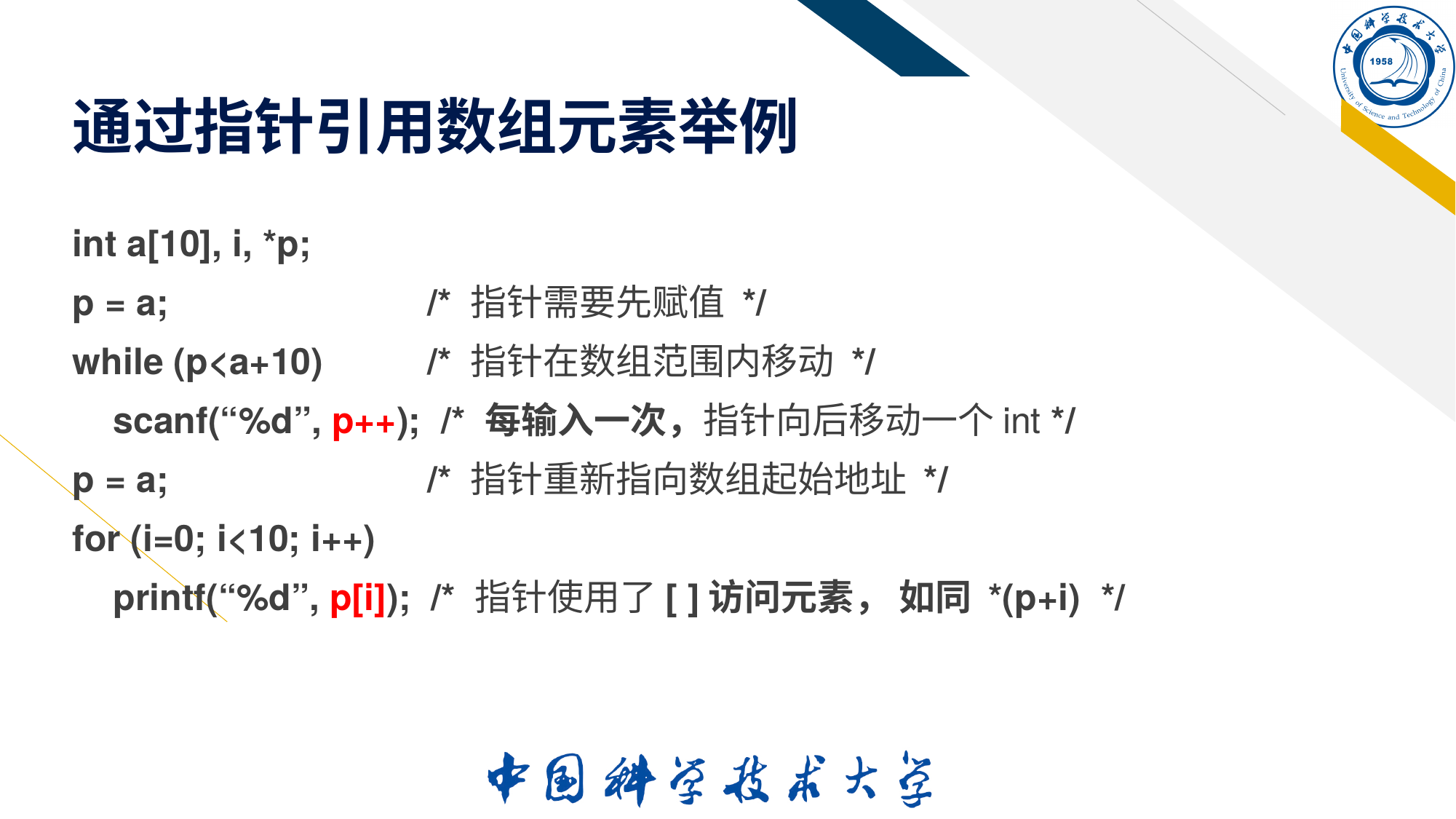

# 通过指针引用数组元素举例
int a[10], i, *p;
p = a;			/* 指针需要先赋值 */
while (p<a+10)	/* 指针在数组范围内移动 */
    scanf(“%d”, p++);  /* 每输入一次，指针向后移动一个int */
p = a;			/* 指针重新指向数组起始地址 */
for (i=0; i<10; i++)
    printf(“%d”, p[i]);  /* 指针使用了[ ]访问元素， 如同 *(p+i)  */